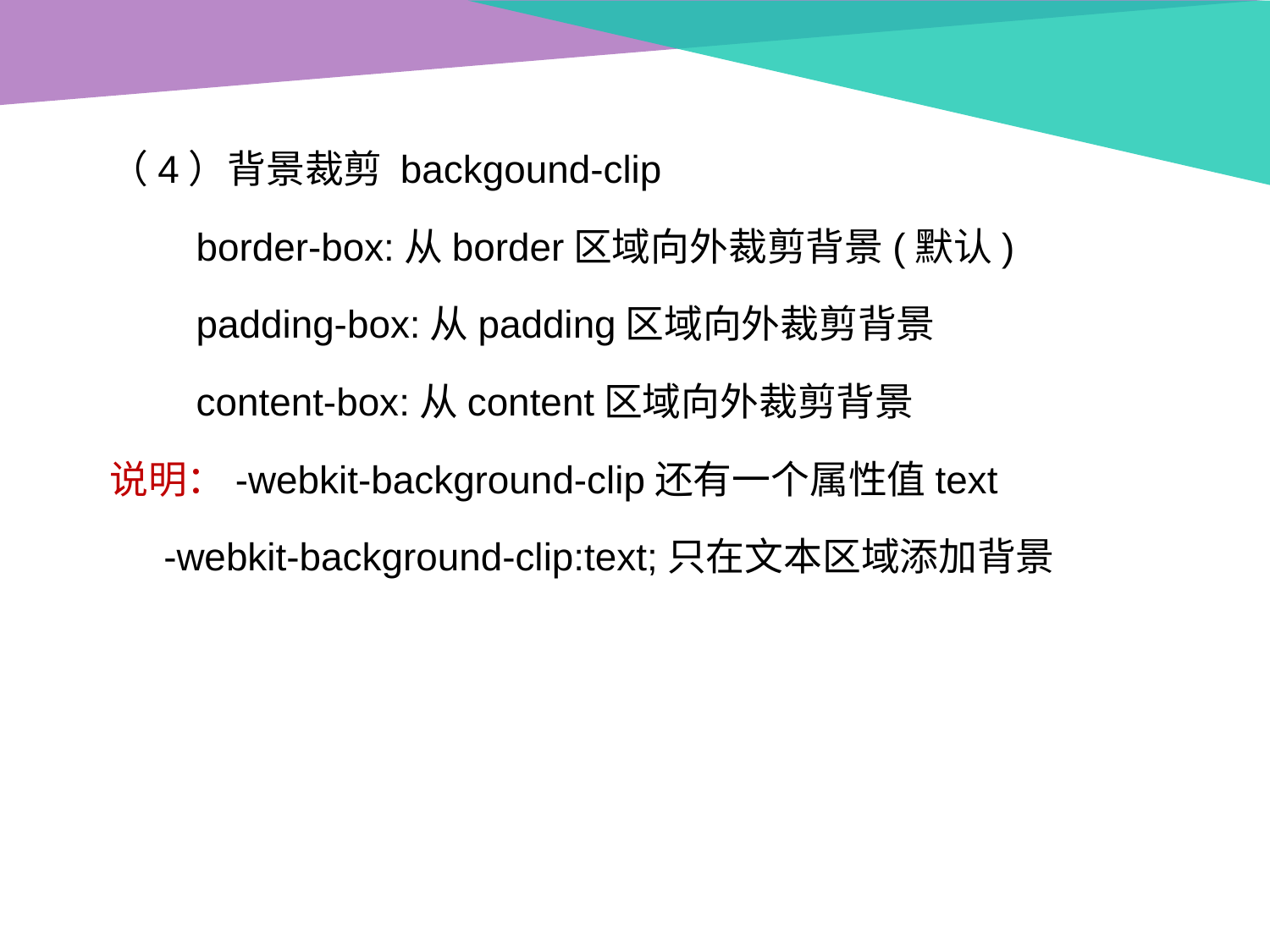

（4）背景裁剪 backgound-clip
        border-box:从border区域向外裁剪背景(默认)
        padding-box:从padding区域向外裁剪背景
        content-box:从content区域向外裁剪背景
说明：-webkit-background-clip还有一个属性值text
     -webkit-background-clip:text;只在文本区域添加背景